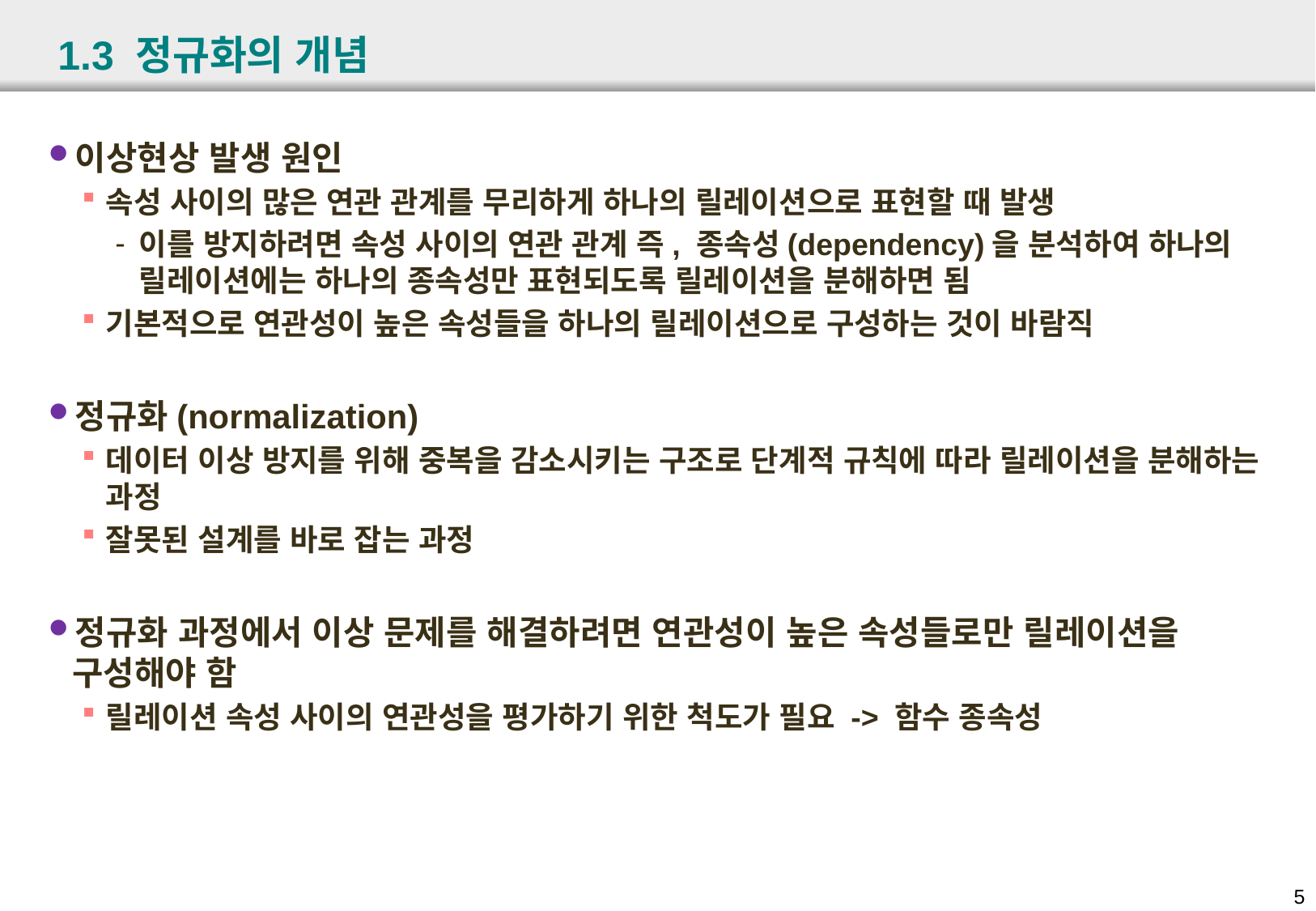

# 1.3 정규화의 개념
이상현상 발생 원인
속성 사이의 많은 연관 관계를 무리하게 하나의 릴레이션으로 표현할 때 발생
이를 방지하려면 속성 사이의 연관 관계 즉, 종속성(dependency)을 분석하여 하나의 릴레이션에는 하나의 종속성만 표현되도록 릴레이션을 분해하면 됨
기본적으로 연관성이 높은 속성들을 하나의 릴레이션으로 구성하는 것이 바람직

정규화(normalization)
데이터 이상 방지를 위해 중복을 감소시키는 구조로 단계적 규칙에 따라 릴레이션을 분해하는 과정
잘못된 설계를 바로 잡는 과정

정규화 과정에서 이상 문제를 해결하려면 연관성이 높은 속성들로만 릴레이션을 구성해야 함
릴레이션 속성 사이의 연관성을 평가하기 위한 척도가 필요 -> 함수 종속성